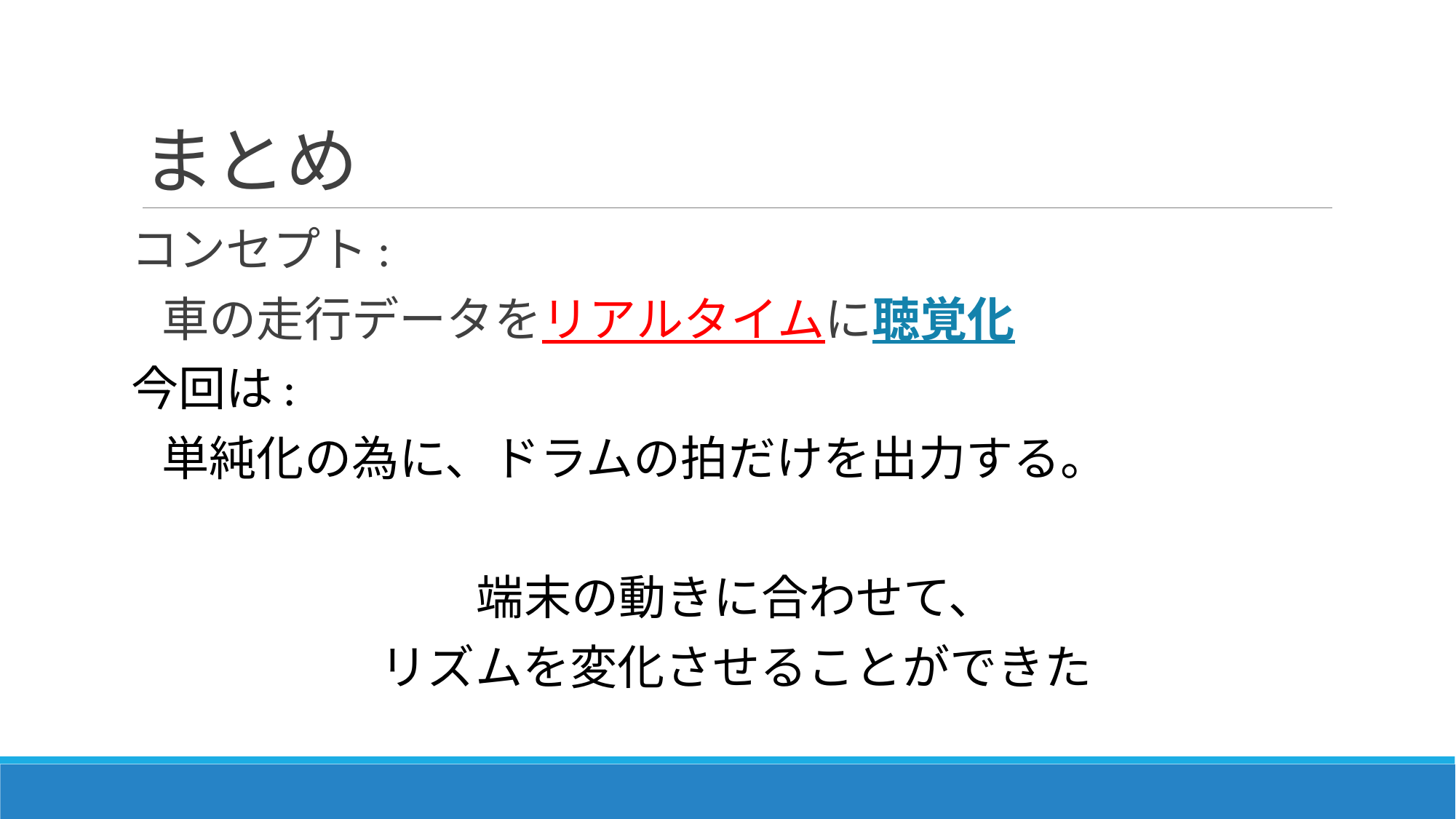

# まとめ
コンセプト:
  車の走行データをリアルタイムに聴覚化
今回は:
  単純化の為に、ドラムの拍だけを出力する。

端末の動きに合わせて、
リズムを変化させることができた